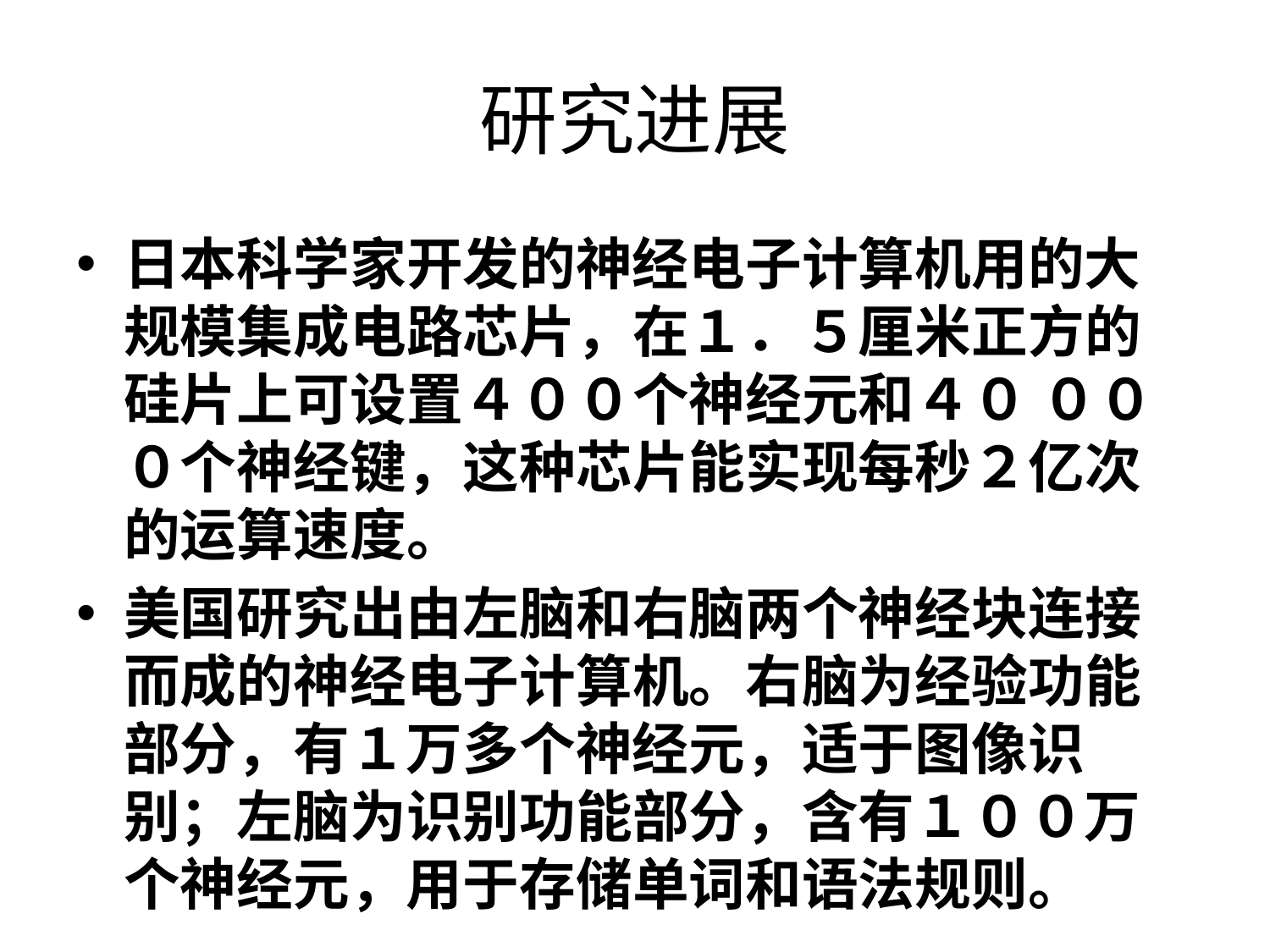

# 研究进展
日本科学家开发的神经电子计算机用的大规模集成电路芯片，在１．５厘米正方的硅片上可设置４００个神经元和４０ ０００个神经键，这种芯片能实现每秒２亿次的运算速度。
美国研究出由左脑和右脑两个神经块连接而成的神经电子计算机。右脑为经验功能部分，有１万多个神经元，适于图像识别；左脑为识别功能部分，含有１００万个神经元，用于存储单词和语法规则。